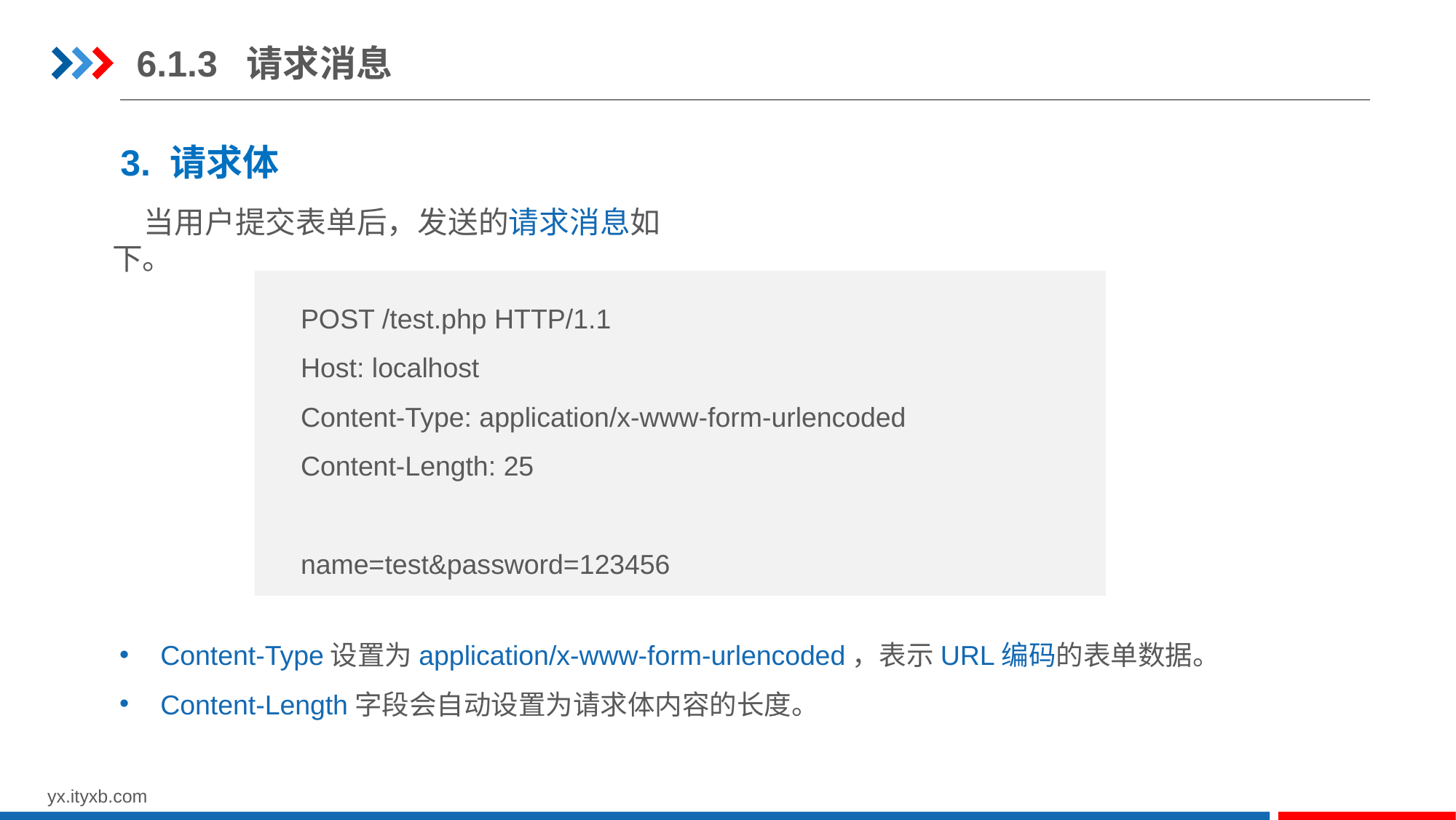

6.1.3  请求消息
3. 请求体
当用户提交表单后，发送的请求消息如下。

POST /test.php HTTP/1.1
Host: localhost
Content-Type: application/x-www-form-urlencoded
Content-Length: 25

name=test&password=123456
Content-Type设置为application/x-www-form-urlencoded，表示URL编码的表单数据。
Content-Length字段会自动设置为请求体内容的长度。